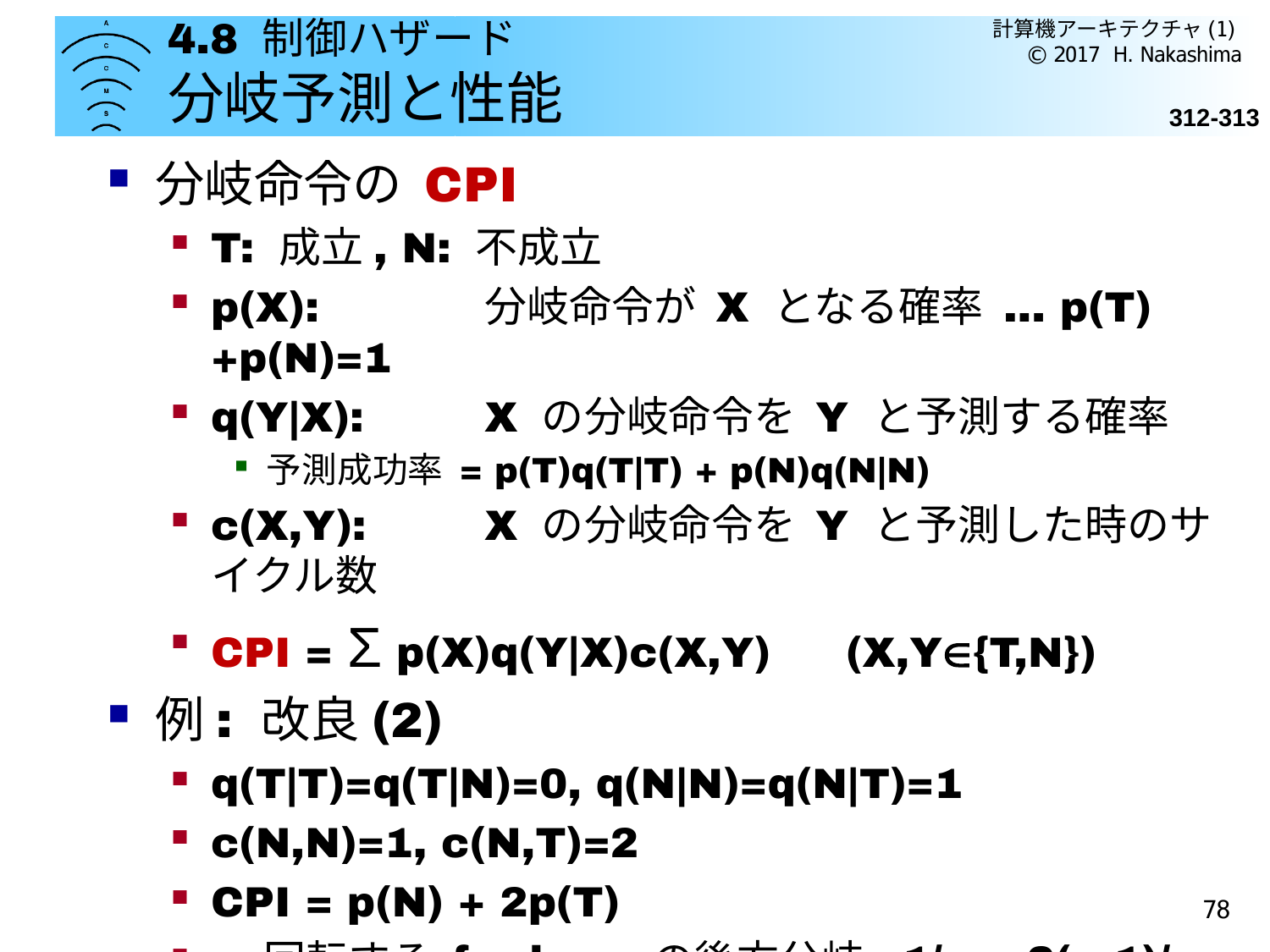

計算機アーキテクチャ(1)  © 2017  H. Nakashima
# 4.8 制御ハザード 分岐予測と性能
312-313
分岐命令の CPI
T: 成立, N: 不成立
p(X):	分岐命令が X となる確率 ... p(T)+p(N)=1
q(Y|X):	X の分岐命令を Y と予測する確率
予測成功率 = p(T)q(T|T) + p(N)q(N|N)
c(X,Y):	X の分岐命令を Y と予測した時のサイクル数
CPI = Σ p(X)q(Y|X)c(X,Y)	(X,Y∈{T,N})
例: 改良(2)
q(T|T)=q(T|N)=0, q(N|N)=q(N|T)=1
c(N,N)=1, c(N,T)=2
CPI = p(N) + 2p(T)
n 回転する for-loop の後方分岐: 1/n + 2(n-1)/n
78